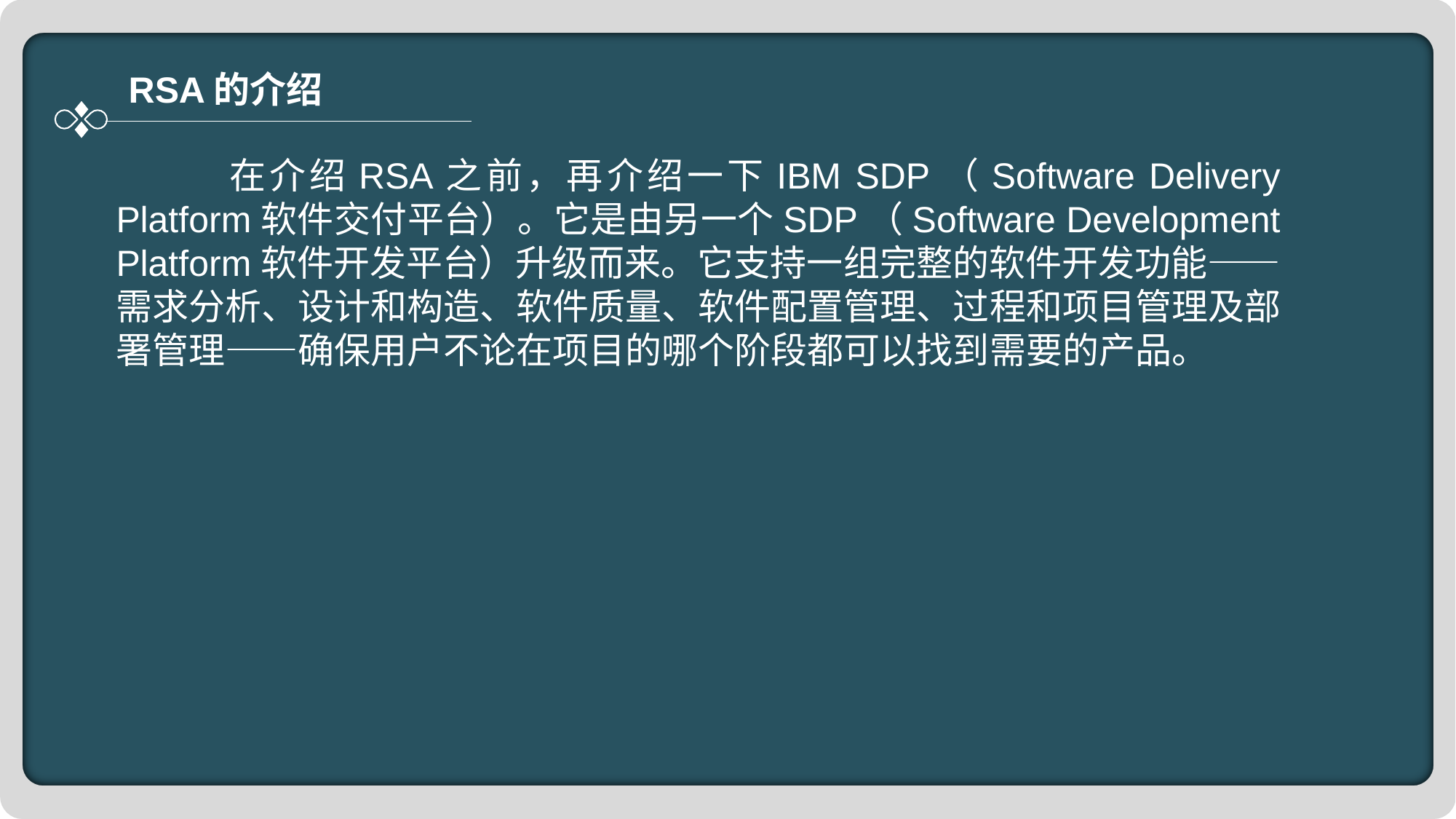

RSA的介绍

	在介绍RSA之前，再介绍一下IBM SDP（Software Delivery Platform软件交付平台）。它是由另一个SDP（Software Development Platform软件开发平台）升级而来。它支持一组完整的软件开发功能——需求分析、设计和构造、软件质量、软件配置管理、过程和项目管理及部署管理——确保用户不论在项目的哪个阶段都可以找到需要的产品。